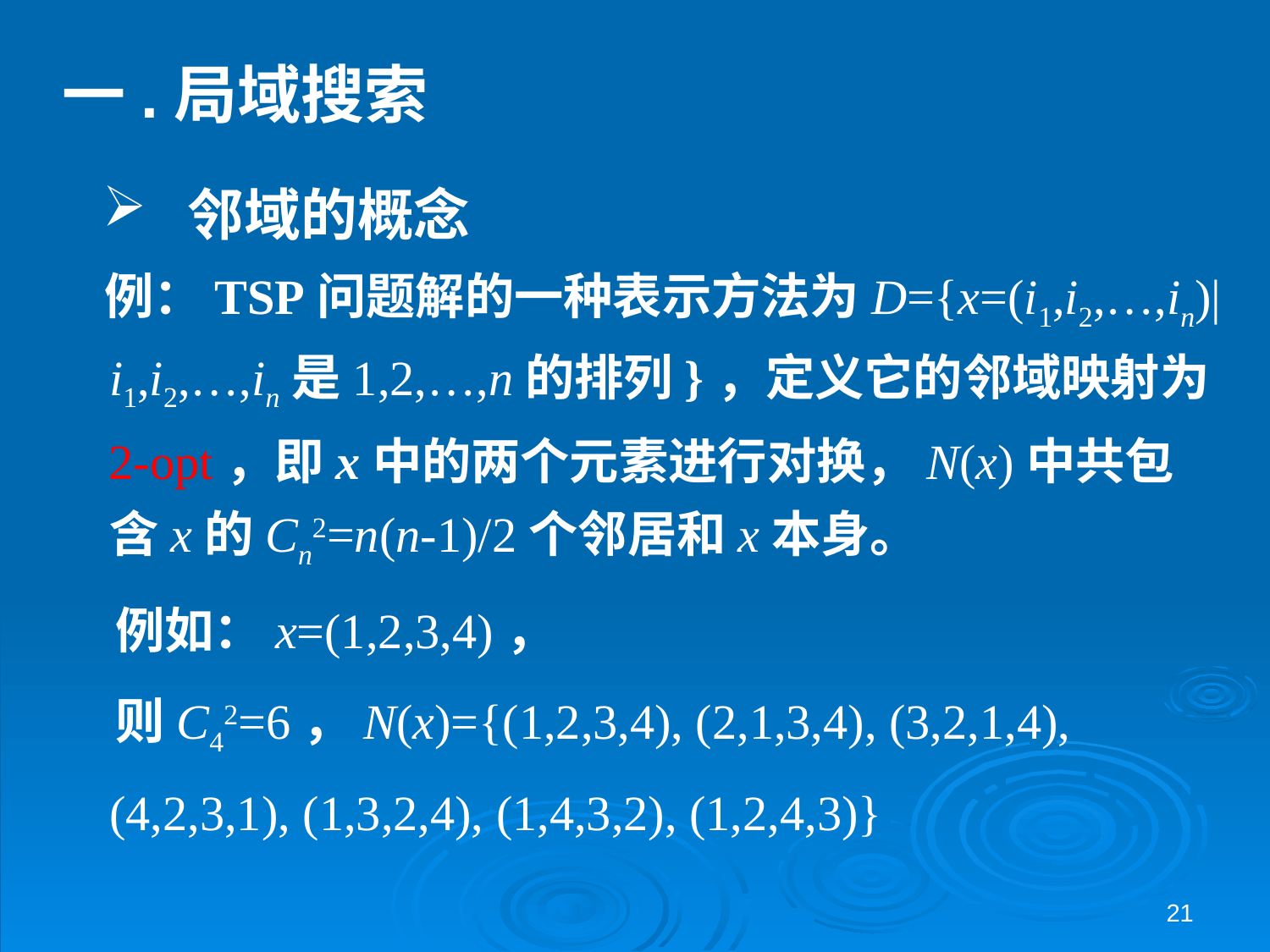

一.局域搜索
邻域的概念
    例：TSP问题解的一种表示方法为D={x=(i1,i2,…,in)| i1,i2,…,in是1,2,…,n的排列}，定义它的邻域映射为
     2-opt，即x中的两个元素进行对换，N(x)中共包含x的Cn2=n(n-1)/2个邻居和x本身。
     例如：x=(1,2,3,4)，
     则C42=6，N(x)={(1,2,3,4), (2,1,3,4), (3,2,1,4), (4,2,3,1), (1,3,2,4), (1,4,3,2), (1,2,4,3)}

21